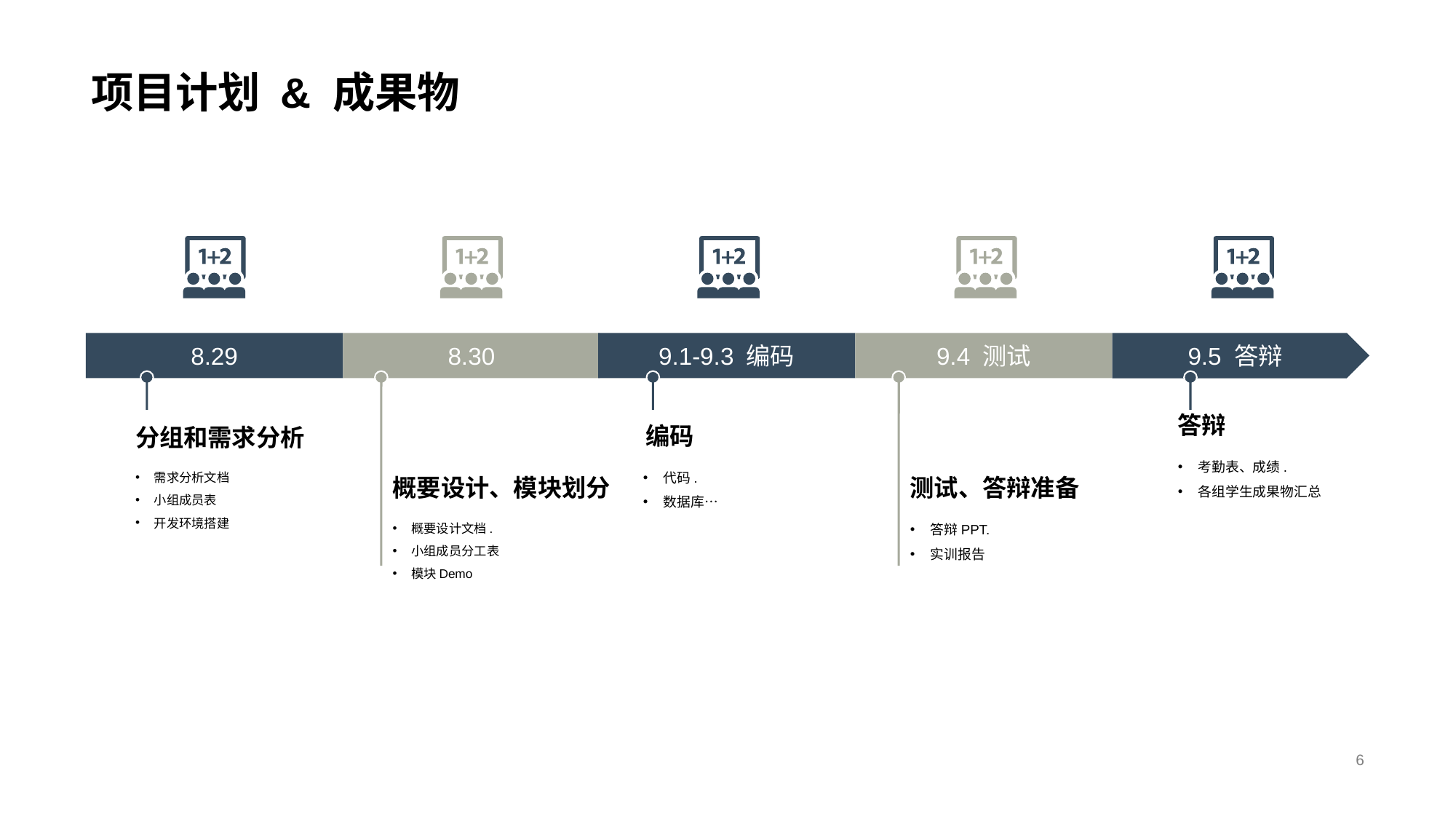

# 项目计划 & 成果物

8.29
8.30
9.1-9.3 编码
9.4 测试
9.5 答辩

答辩
编码
分组和需求分析
考勤表、成绩.
各组学生成果物汇总
代码.
数据库…
需求分析文档
小组成员表
开发环境搭建
概要设计、模块划分
测试、答辩准备
概要设计文档.
小组成员分工表
模块Demo
答辩PPT.
实训报告
6